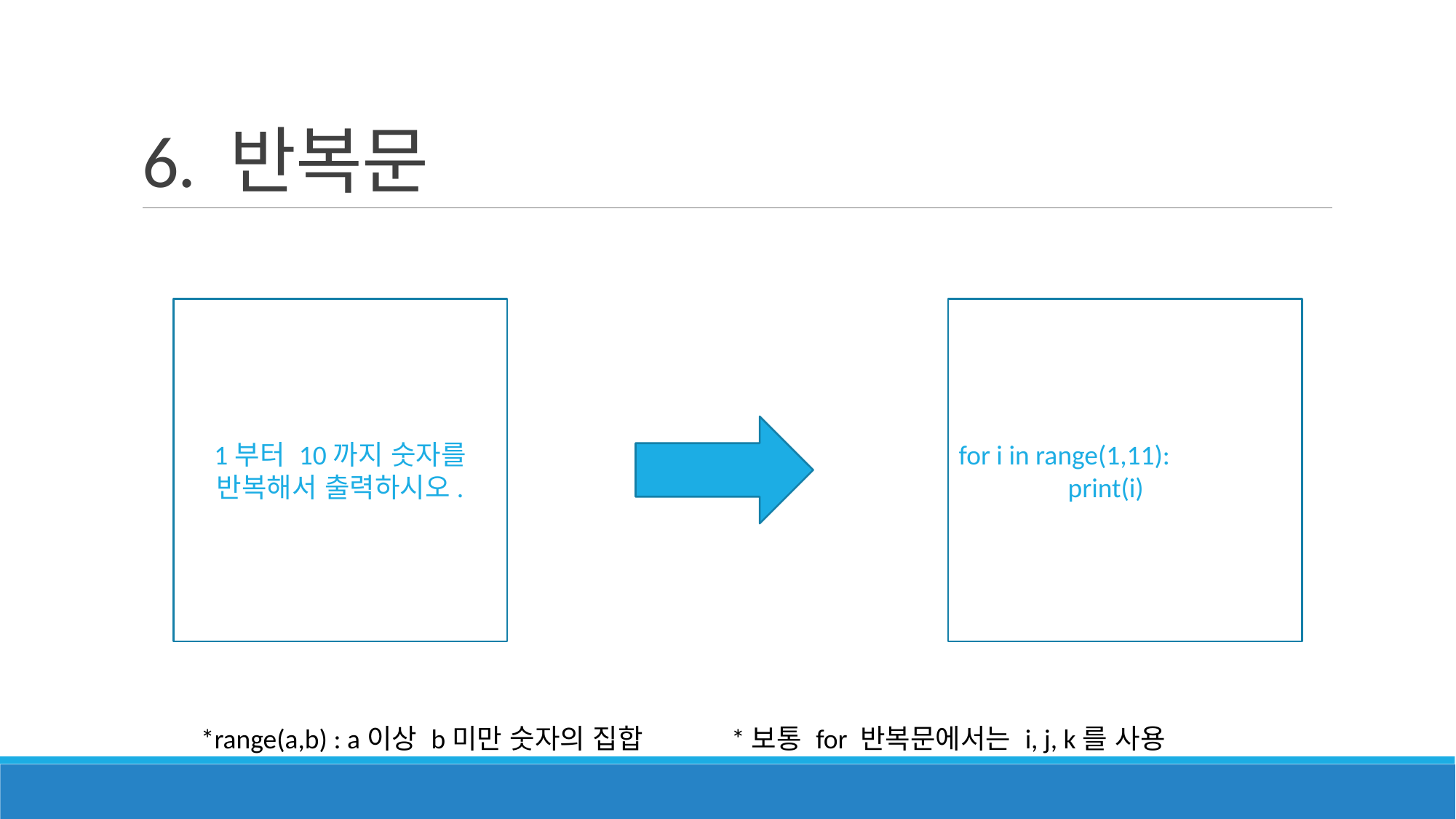

# 6. 반복문
1부터 10까지 숫자를 반복해서 출력하시오.
for i in range(1,11):
	print(i)

*range(a,b) : a이상 b미만 숫자의 집합
*보통 for 반복문에서는 i, j, k를 사용